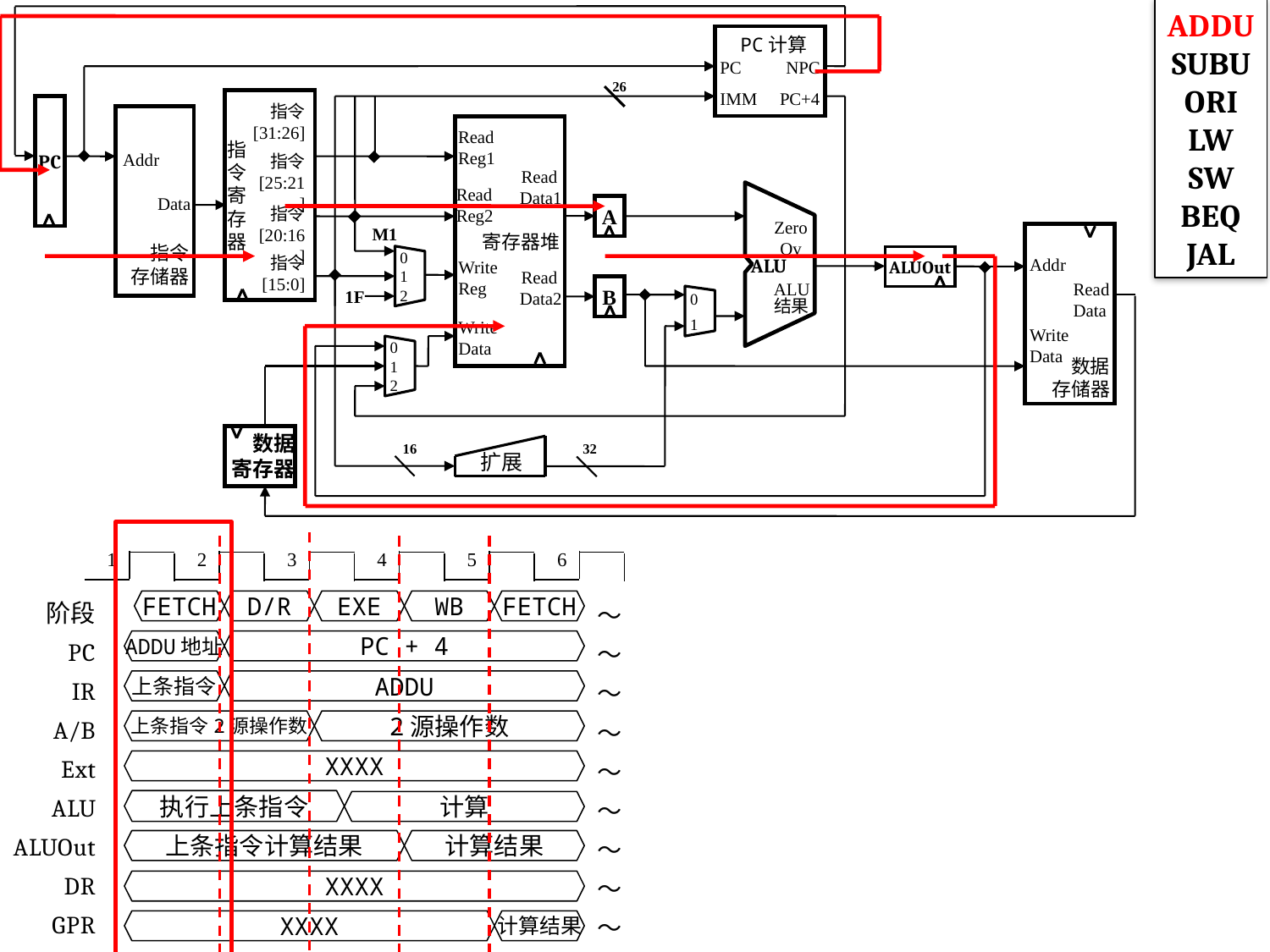

ADDU
SUBU
ORI
LW
SW
BEQ
JAL

PC计算
PC

IMM
NPC

PC+4

26

指
令
寄
存
器
指令
[31:26]
指令
[25:21]
指令
[20:16]
指令
[15:0]
PC

指令
存储器
寄存器堆
Read
Reg1
Read
Data1
Read
Reg2
Write
Reg
Read
Data2
Write
Data
Addr

Zero
Ov

ALU
ALU
结果
Data
A

数据
存储器
Addr
ReadData
Write
Data
M1
0
1
2
ALUOut

B
0

1

1F

0
1
2

数据
寄存器
扩展
16
32

1
2
3
4
5
6
阶段
PC
IR
A/B
Ext
ALU
ALUOut
DR
GPR
～
～
～
～
～
～
～
～
～
FETCH
D/R
EXE
WB
FETCH
ADDU地址
PC + 4
上条指令
ADDU
上条指令2源操作数
2源操作数
XXXX
执行上条指令
计算
上条指令计算结果
计算结果
XXXX
XXXX
计算结果